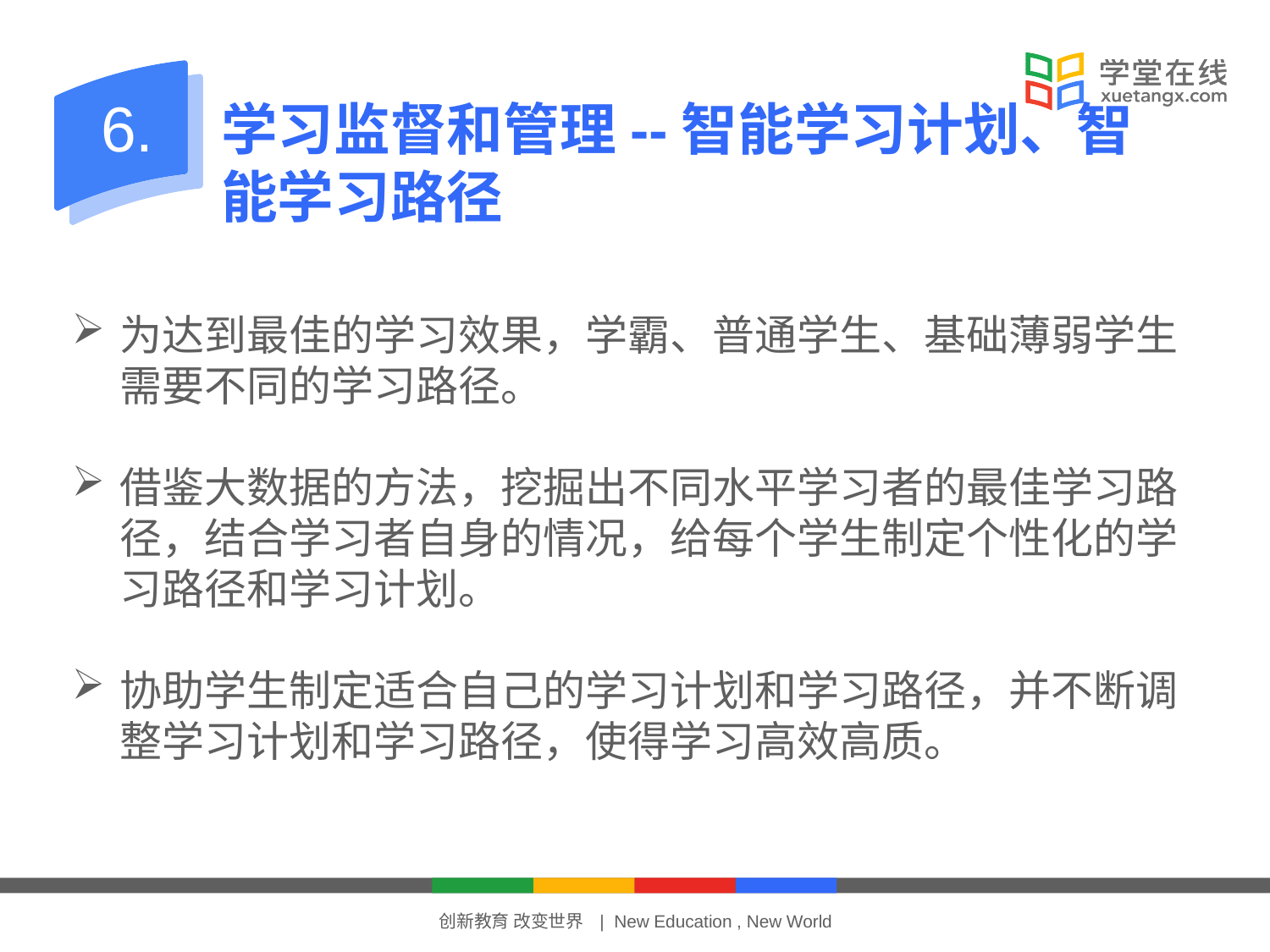

6.
学习监督和管理--智能学习计划、智能学习路径
为达到最佳的学习效果，学霸、普通学生、基础薄弱学生需要不同的学习路径。

借鉴大数据的方法，挖掘出不同水平学习者的最佳学习路径，结合学习者自身的情况，给每个学生制定个性化的学习路径和学习计划。

协助学生制定适合自己的学习计划和学习路径，并不断调整学习计划和学习路径，使得学习高效高质。